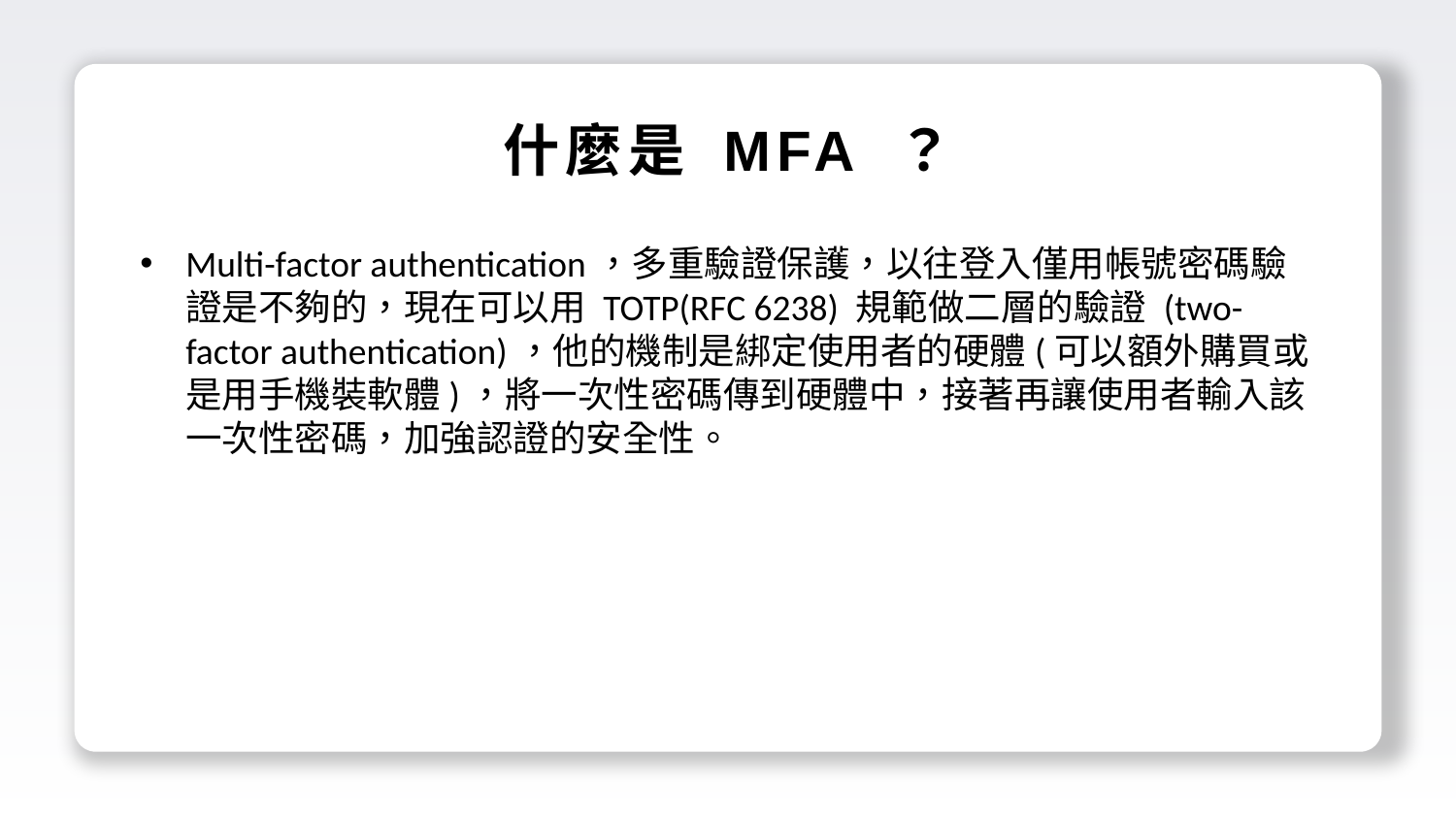

什麼是 MFA ？
Multi-factor authentication，多重驗證保護，以往登入僅用帳號密碼驗證是不夠的，現在可以用 TOTP(RFC 6238) 規範做二層的驗證 (two-factor authentication)，他的機制是綁定使用者的硬體(可以額外購買或是用手機裝軟體)，將一次性密碼傳到硬體中，接著再讓使用者輸入該一次性密碼，加強認證的安全性。